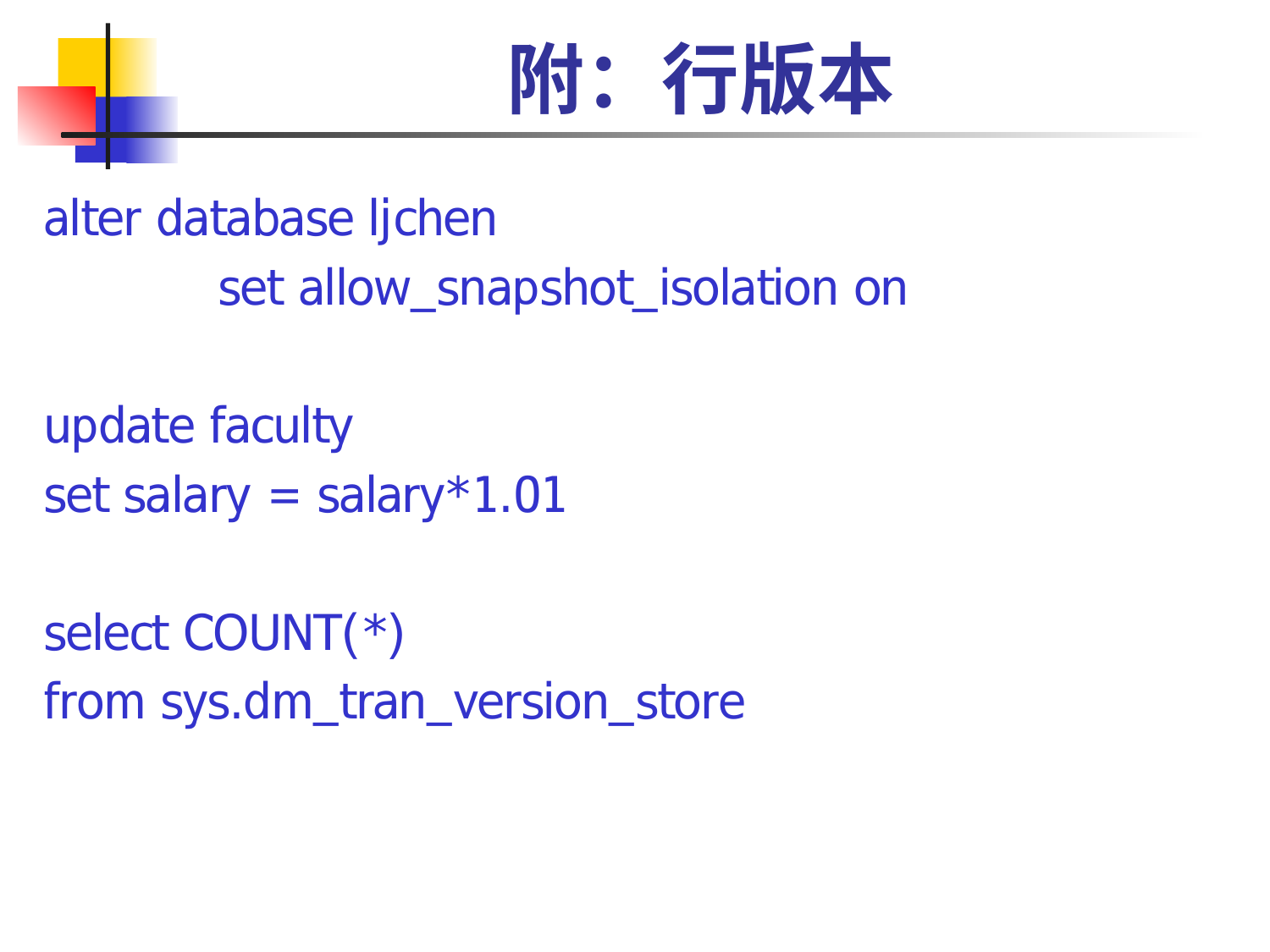

# 附：行版本
alter database ljchen
		set allow_snapshot_isolation on

update faculty
set salary = salary*1.01

select COUNT(*)
from sys.dm_tran_version_store